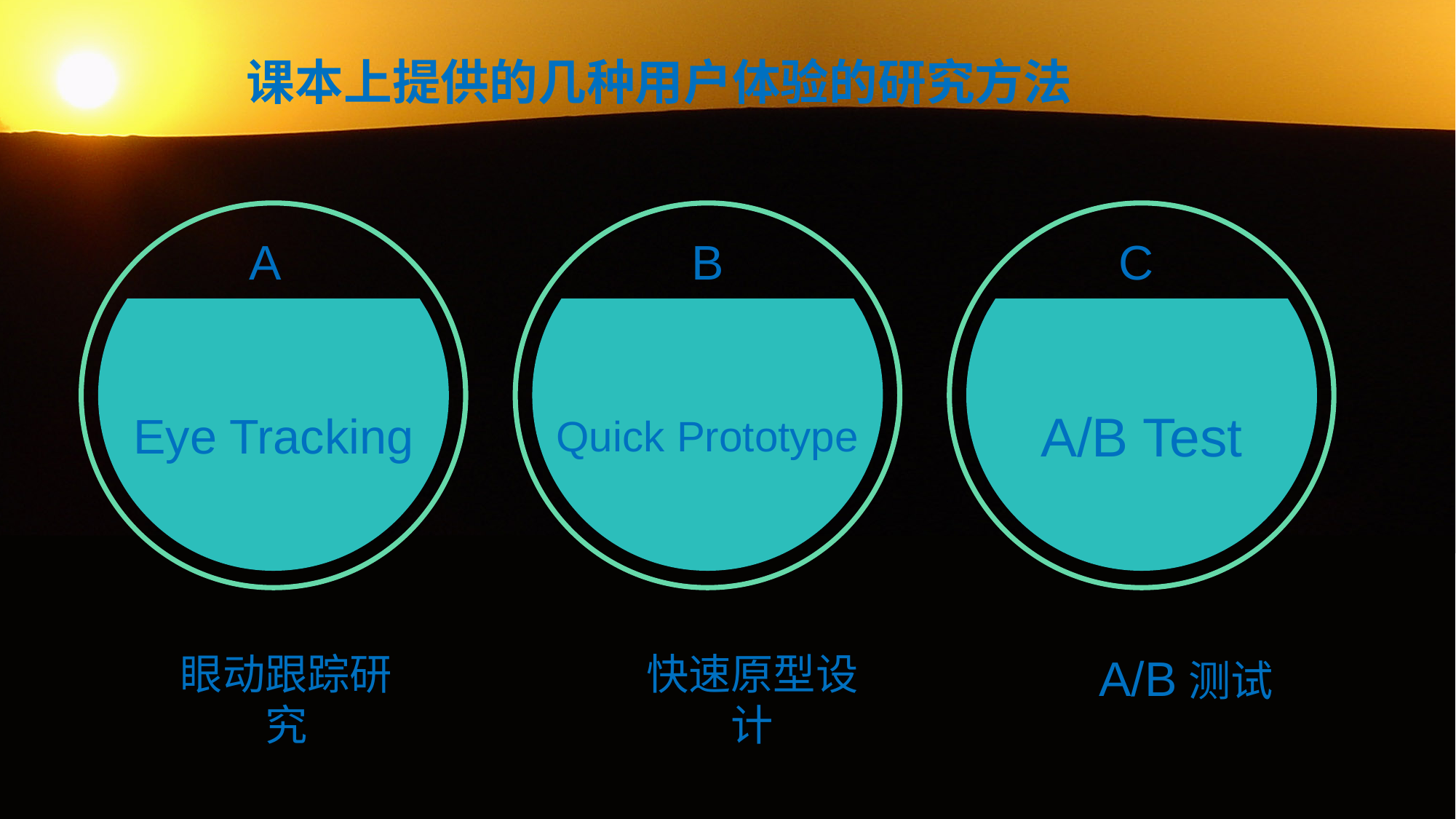

# 课本上提供的几种用户体验的研究方法

A
Eye Tracking

B
Quick Prototype

C
A/B Test
眼动跟踪研究
快速原型设计
A/B测试